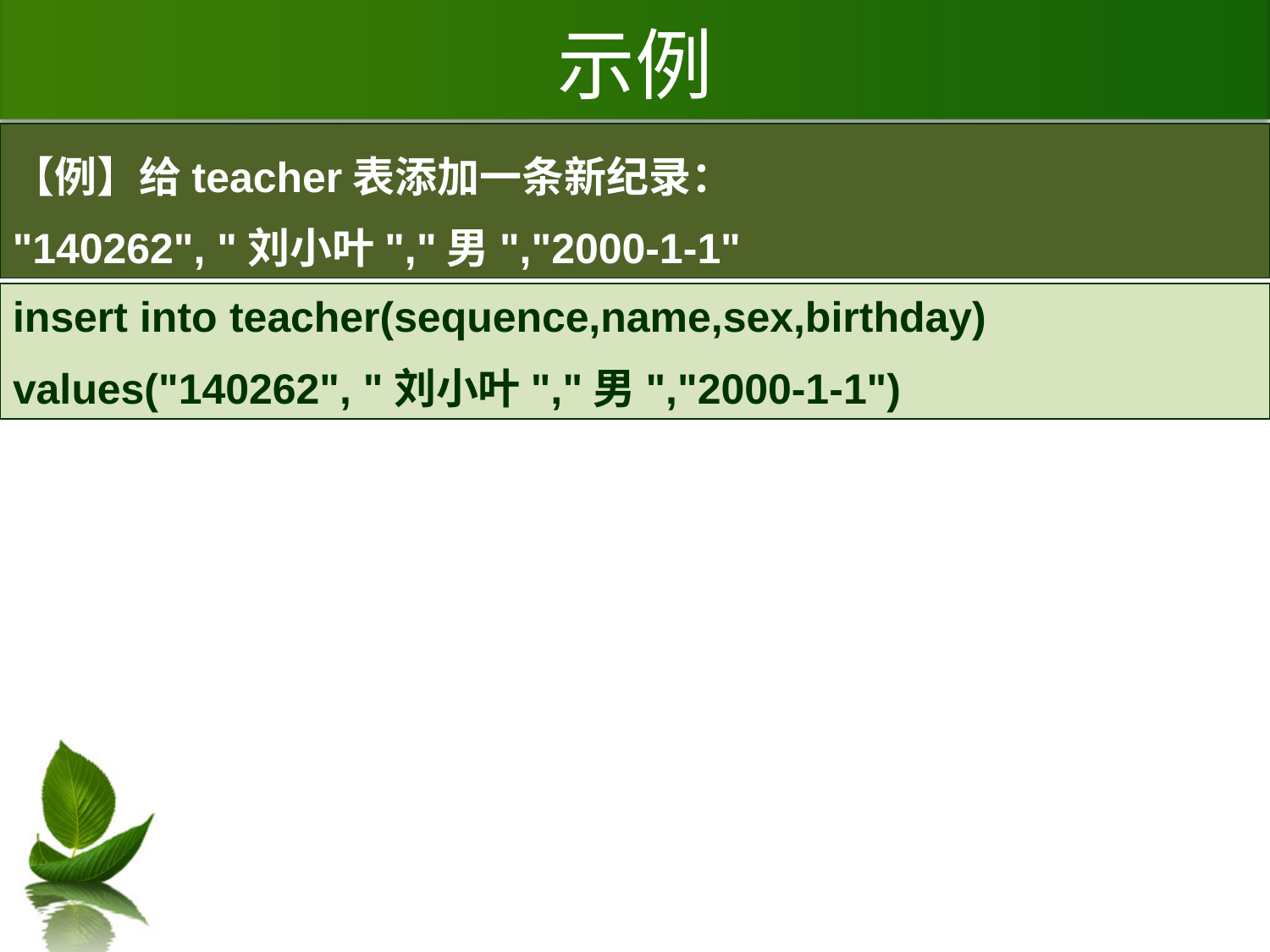

# 示例
【例】给teacher表添加一条新纪录：
"140262", "刘小叶","男","2000-1-1"
insert into teacher(sequence,name,sex,birthday)
values("140262", "刘小叶","男","2000-1-1")